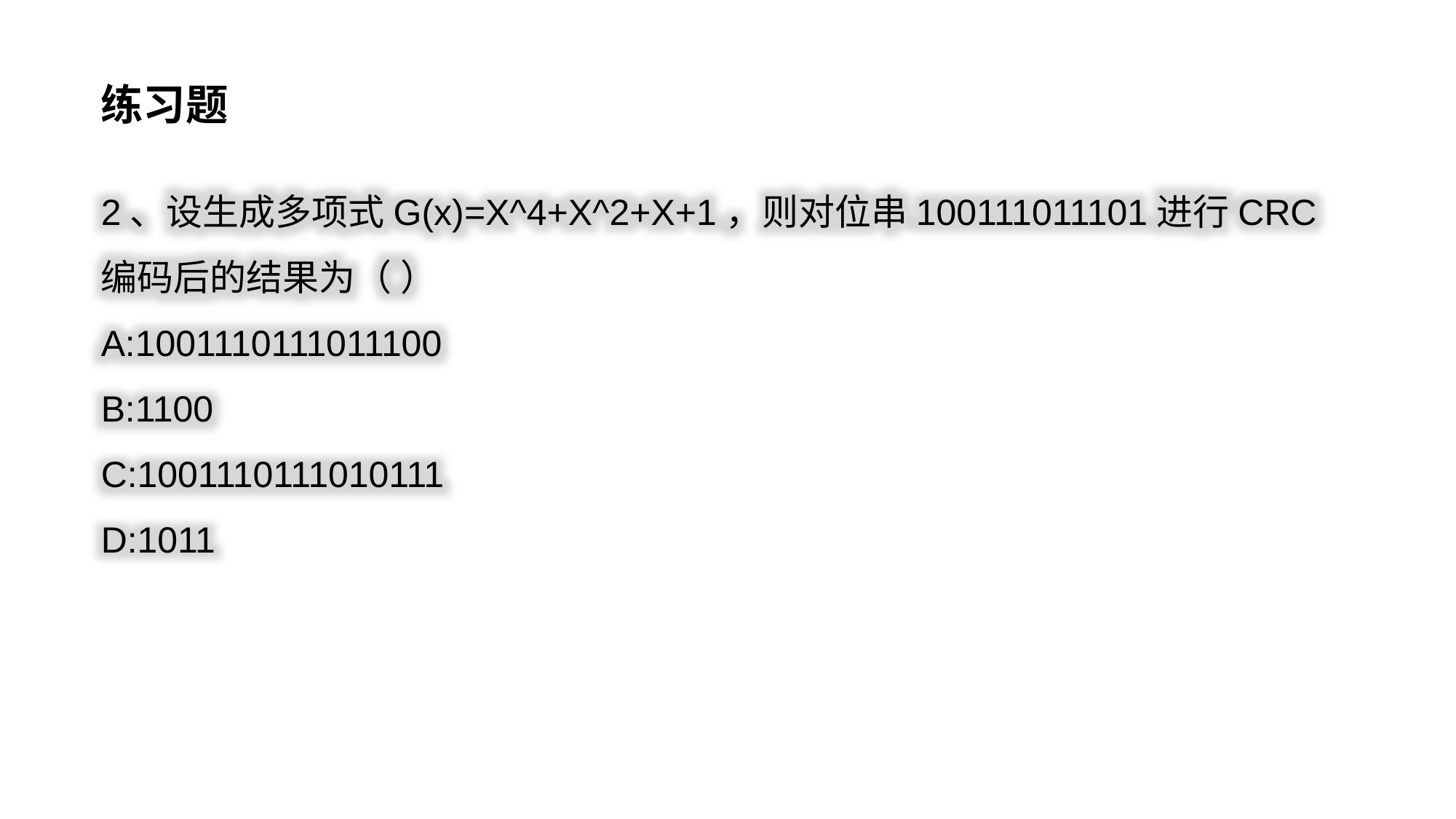

练习题
2、设生成多项式G(x)=X^4+X^2+X+1，则对位串100111011101进行CRC编码后的结果为（ ）
A:1001110111011100
B:1100
C:1001110111010111
D:1011